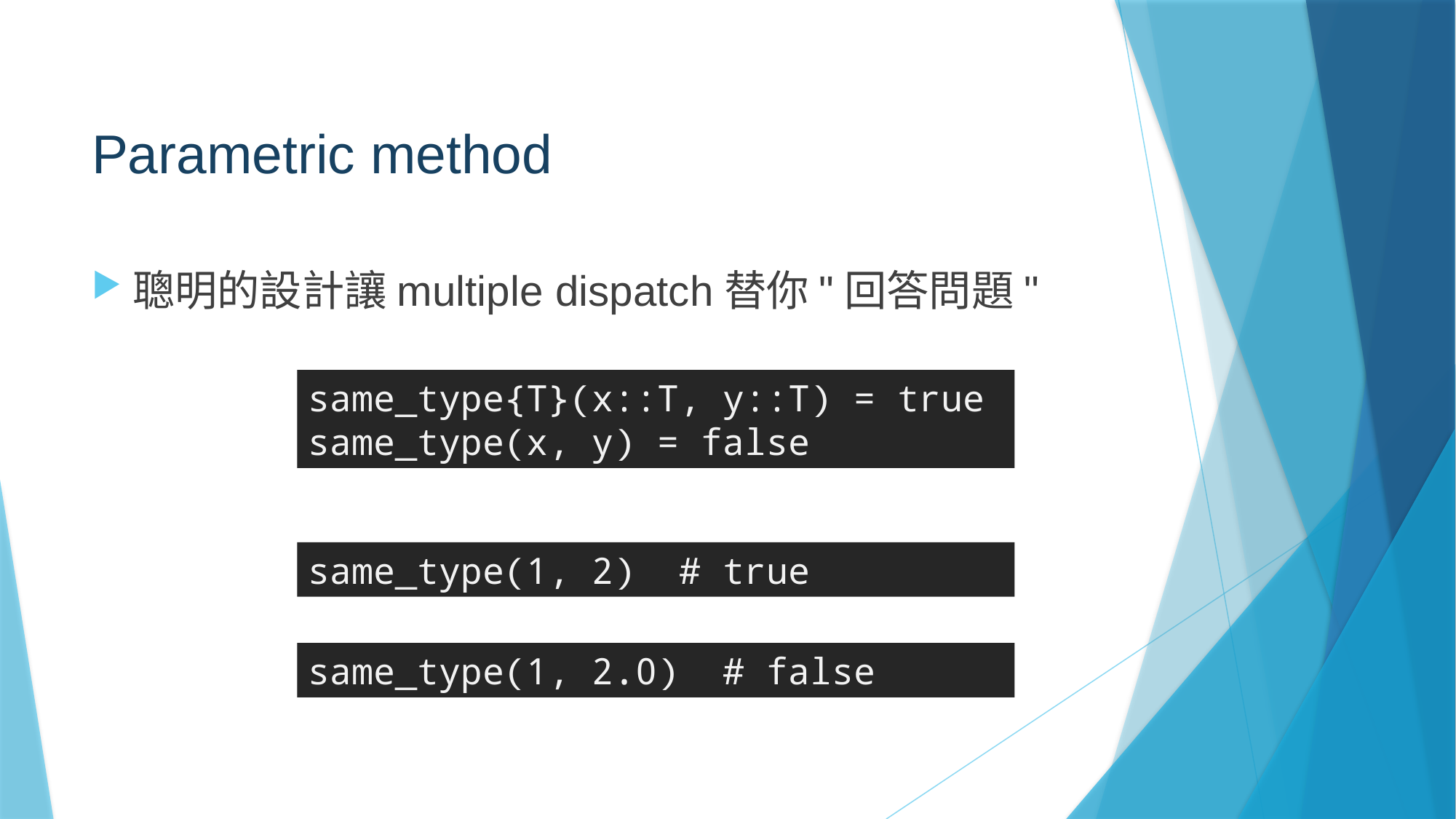

# Parametric method
聰明的設計讓multiple dispatch替你"回答問題"
same_type{T}(x::T, y::T) = true
same_type(x, y) = false
same_type(1, 2)  # true
same_type(1, 2.0)  # false